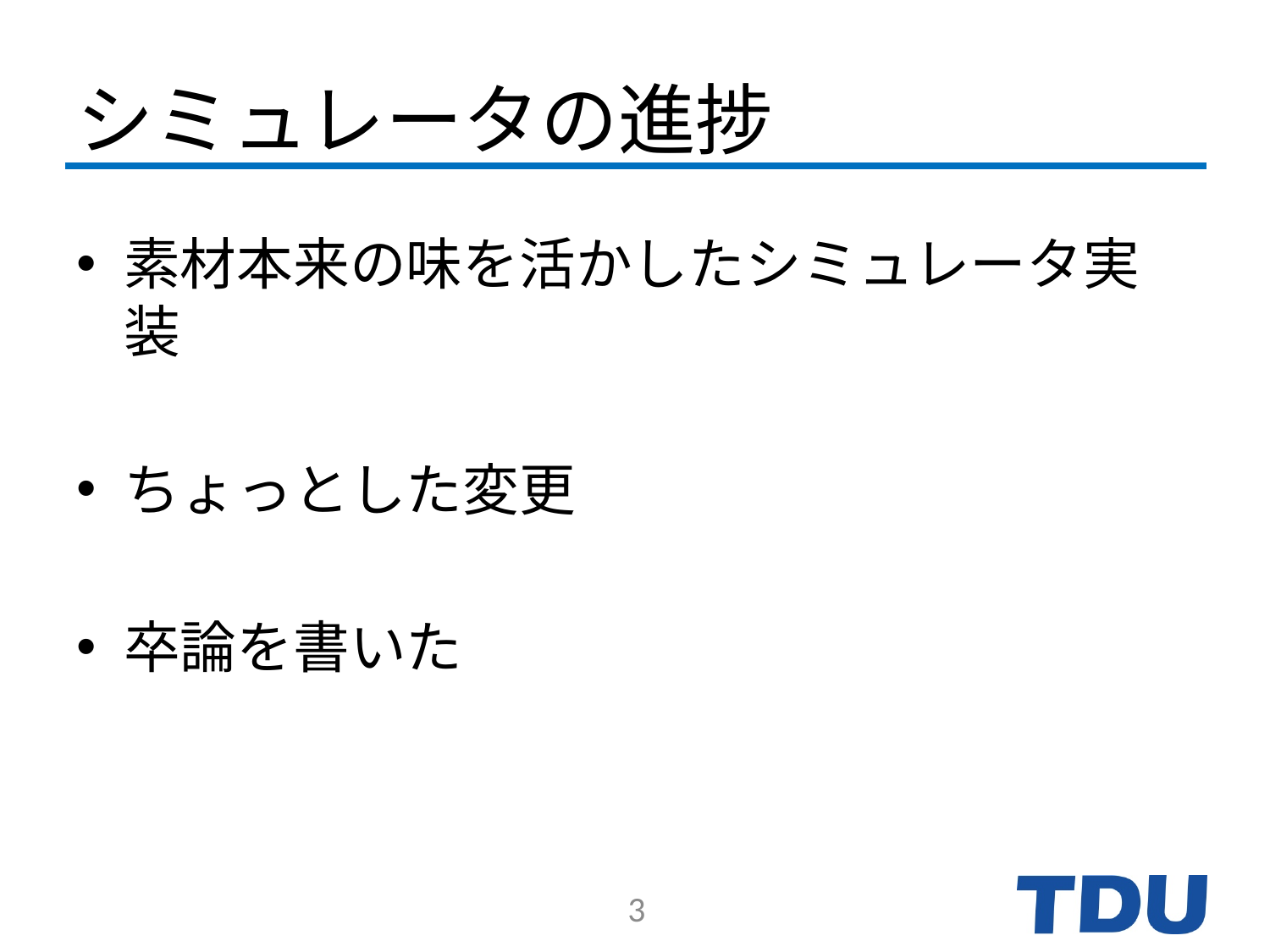

# シミュレータの進捗
素材本来の味を活かしたシミュレータ実装

ちょっとした変更

卒論を書いた
3